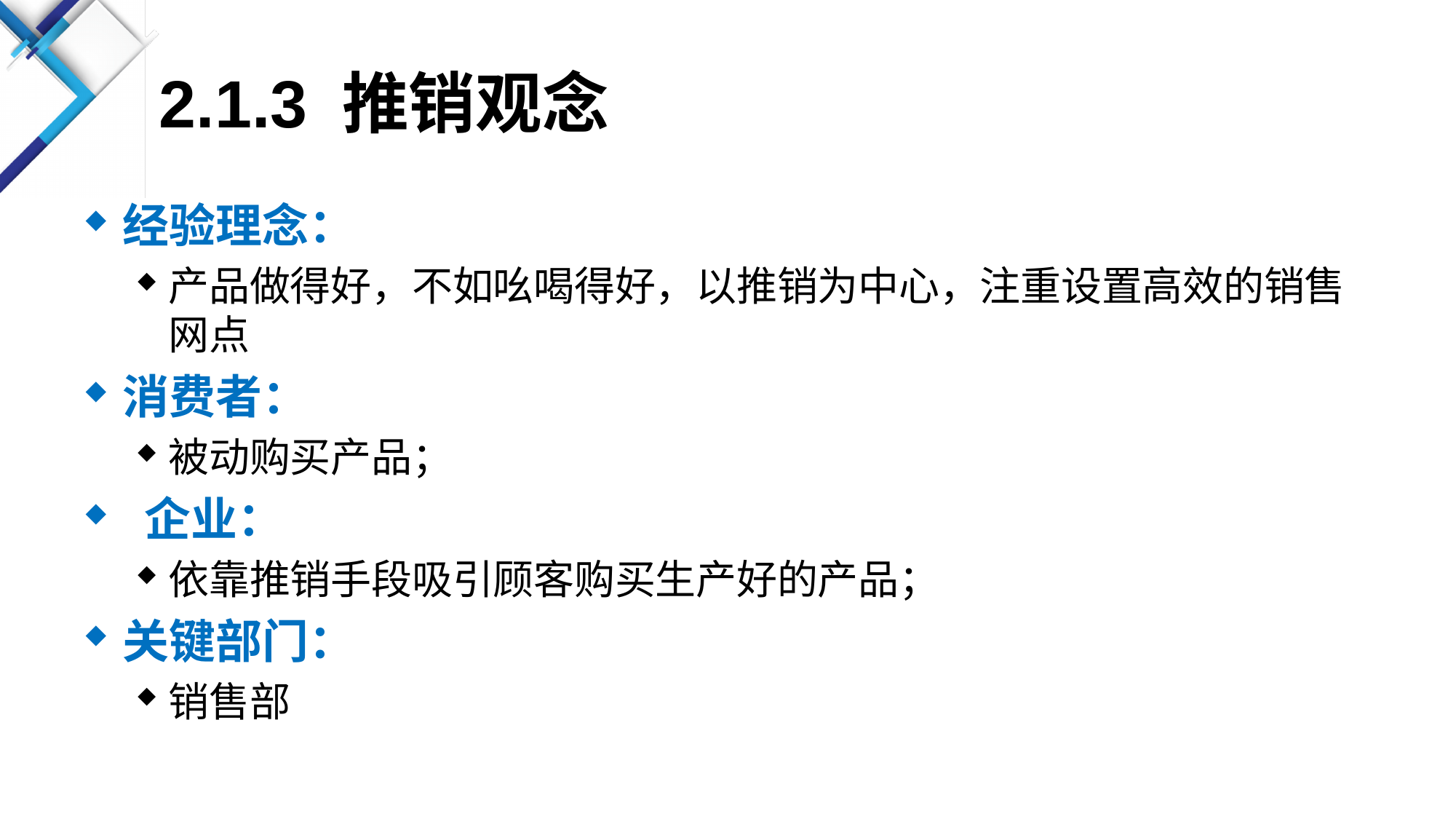

# 2.1.3 推销观念
经验理念：
产品做得好，不如吆喝得好，以推销为中心，注重设置高效的销售网点
消费者：
被动购买产品；
 企业：
依靠推销手段吸引顾客购买生产好的产品；
关键部门：
销售部